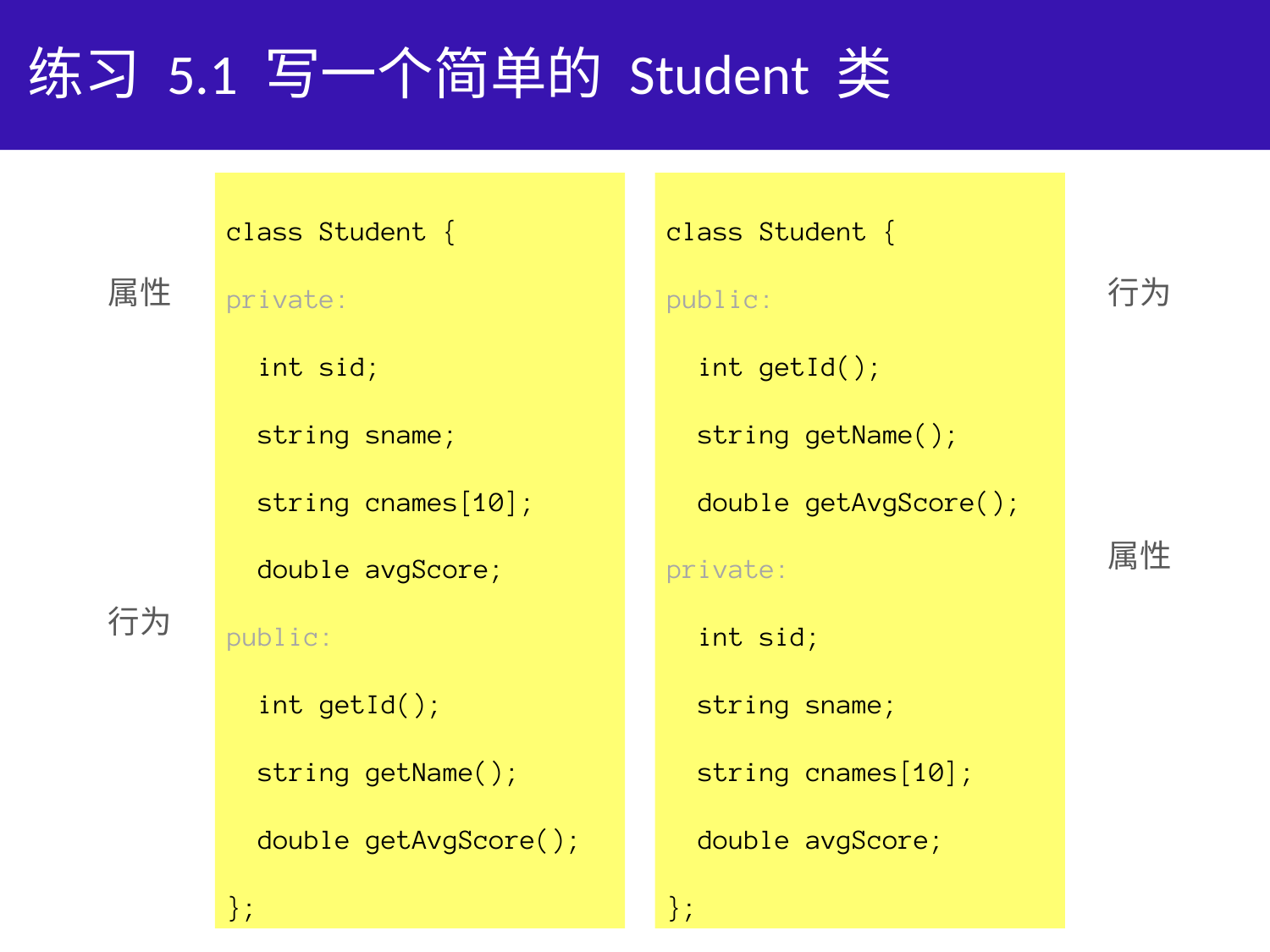

# 练习 5.1 写一个简单的 Student 类
class Student {
private:
  int sid;
  string sname;
  string cnames[10];
  double avgScore;
public:
  int getId();
  string getName();
  double getAvgScore();
};
class Student {
public:
  int getId();
  string getName();
  double getAvgScore();
private:
  int sid;
  string sname;
  string cnames[10];
  double avgScore;
};
属性
行为
属性
行为
6